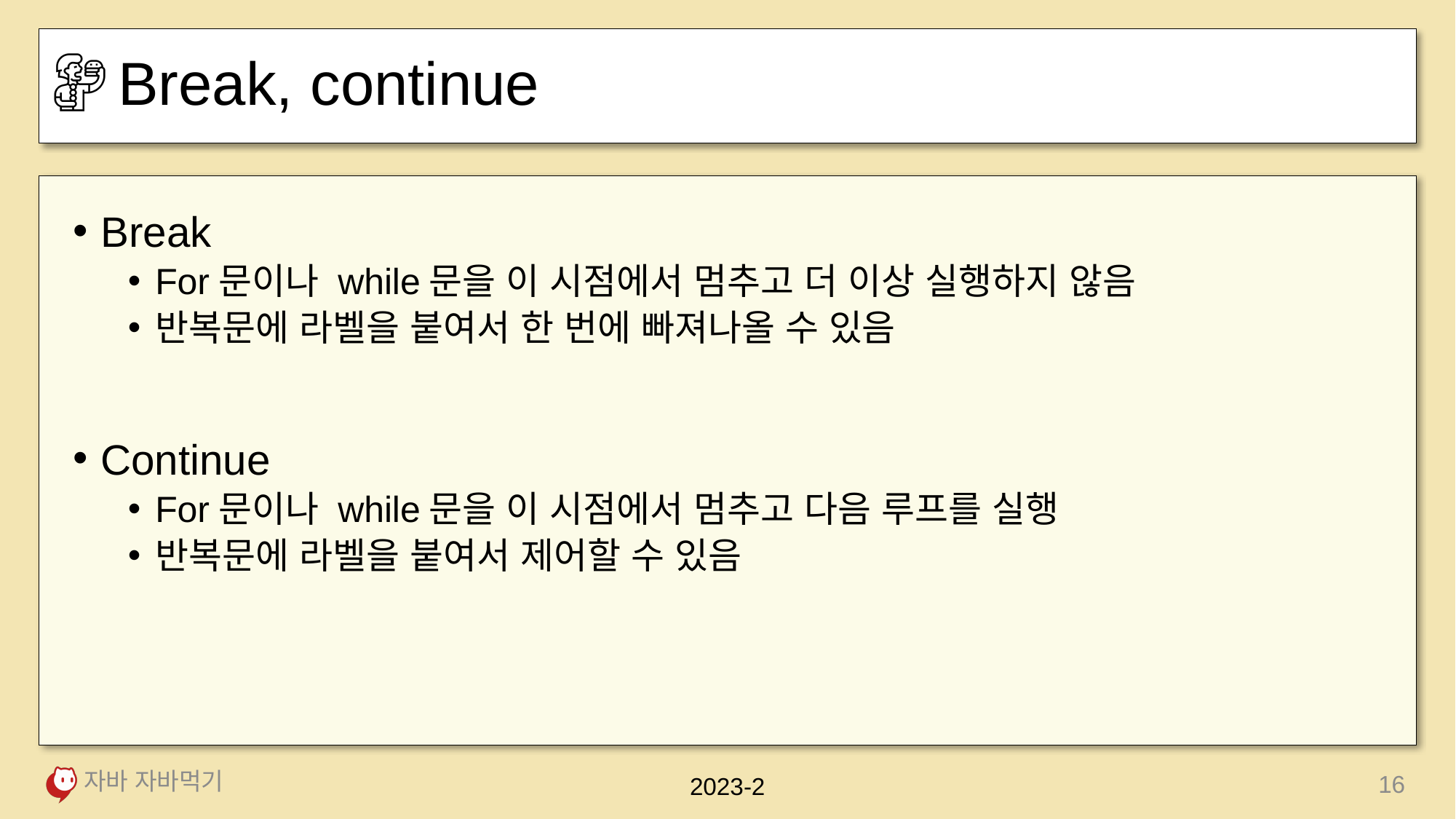

# Break, continue
Break
For문이나 while문을 이 시점에서 멈추고 더 이상 실행하지 않음
반복문에 라벨을 붙여서 한 번에 빠져나올 수 있음

Continue
For문이나 while문을 이 시점에서 멈추고 다음 루프를 실행
반복문에 라벨을 붙여서 제어할 수 있음
자바 자바먹기
16